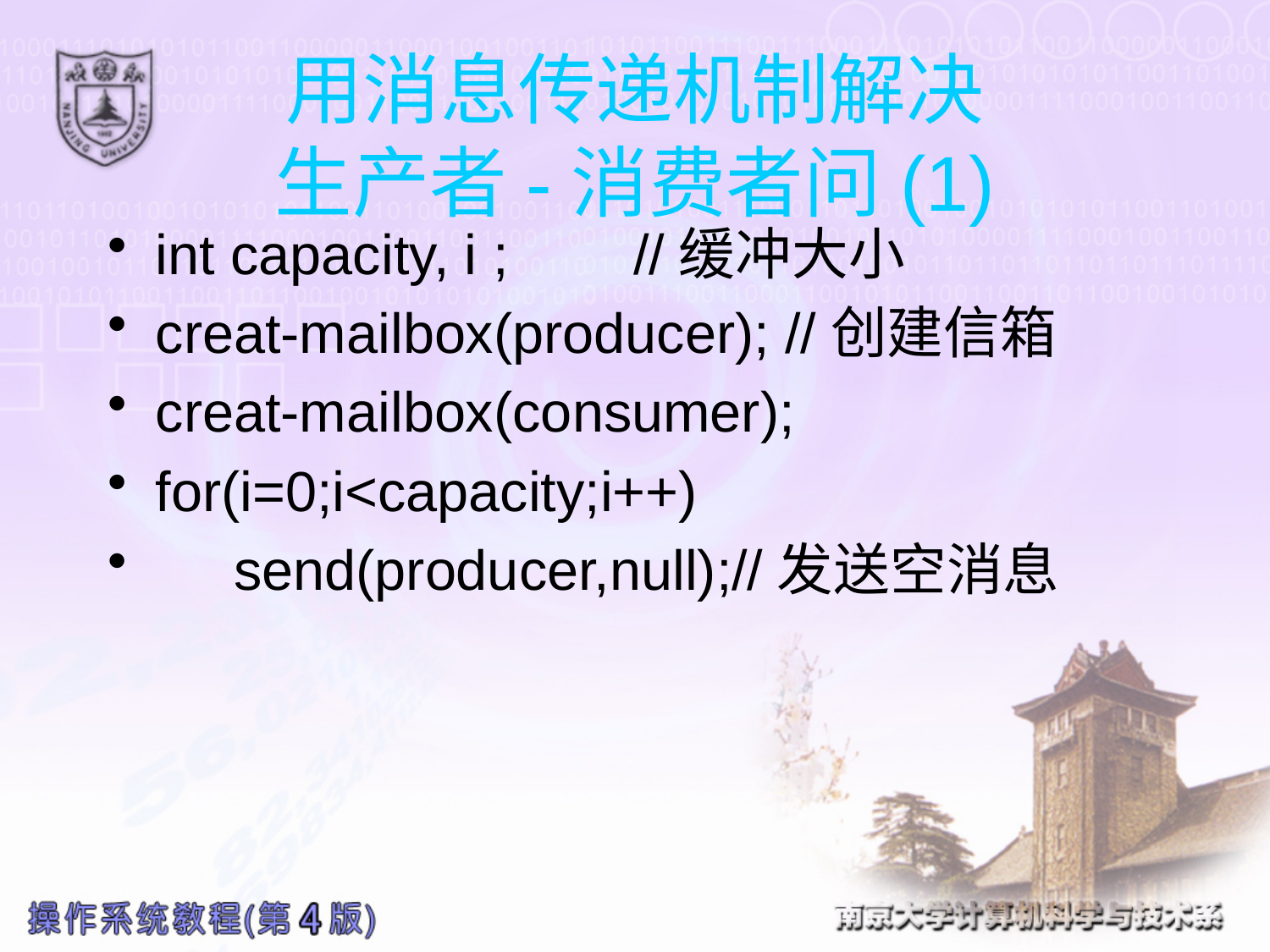

# 用消息传递机制解决 生产者-消费者问(1)
int capacity, i ;        //缓冲大小
creat-mailbox(producer); //创建信箱
creat-mailbox(consumer);
for(i=0;i<capacity;i++)
     send(producer,null);//发送空消息